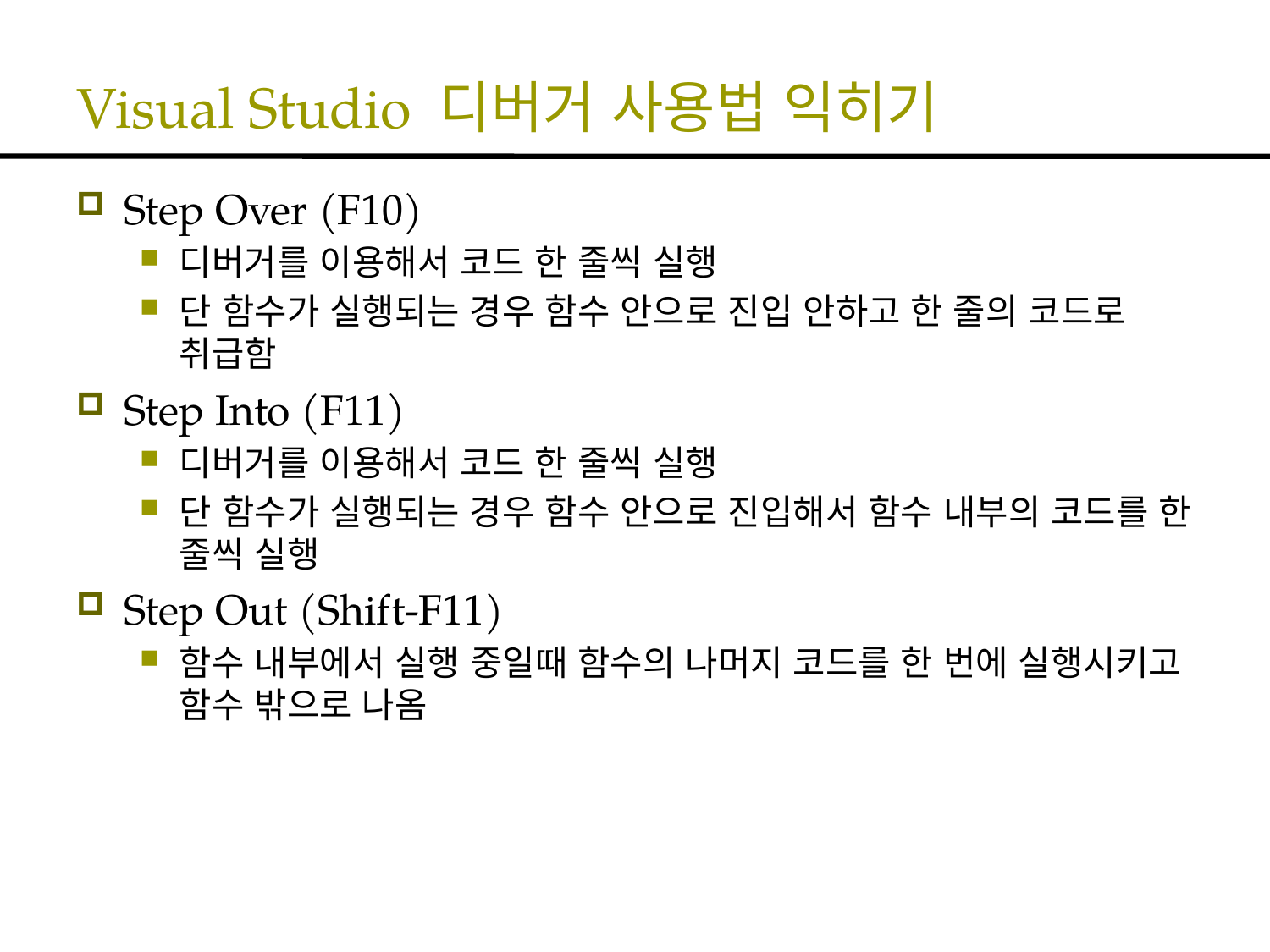

# Visual Studio 디버거 사용법 익히기
Step Over (F10)
디버거를 이용해서 코드 한 줄씩 실행
단 함수가 실행되는 경우 함수 안으로 진입 안하고 한 줄의 코드로 취급함
Step Into (F11)
디버거를 이용해서 코드 한 줄씩 실행
단 함수가 실행되는 경우 함수 안으로 진입해서 함수 내부의 코드를 한 줄씩 실행
Step Out (Shift-F11)
함수 내부에서 실행 중일때 함수의 나머지 코드를 한 번에 실행시키고 함수 밖으로 나옴